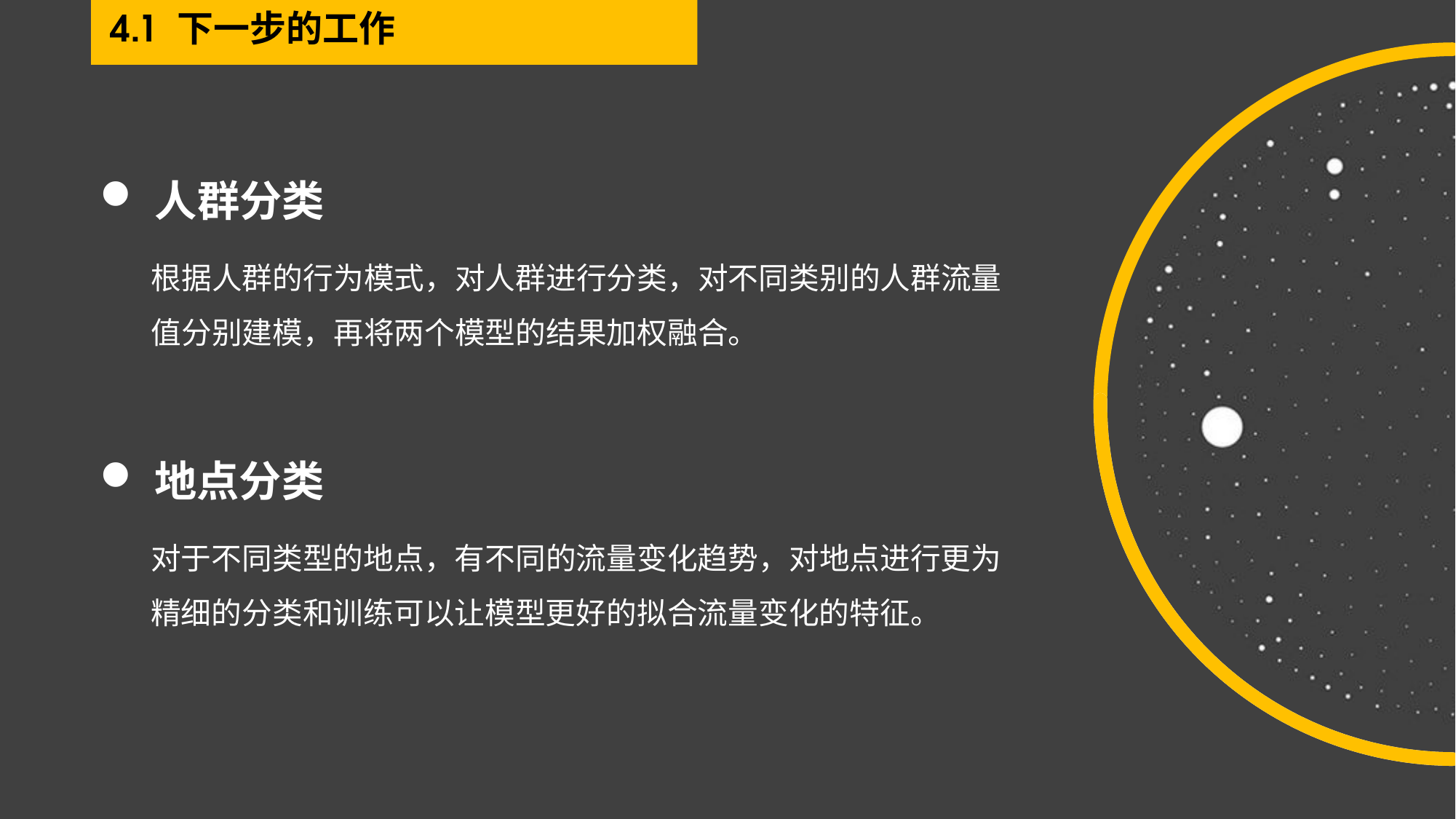

4.1 下一步的工作

人群分类
根据人群的行为模式，对人群进行分类，对不同类别的人群流量值分别建模，再将两个模型的结果加权融合。
地点分类
对于不同类型的地点，有不同的流量变化趋势，对地点进行更为精细的分类和训练可以让模型更好的拟合流量变化的特征。